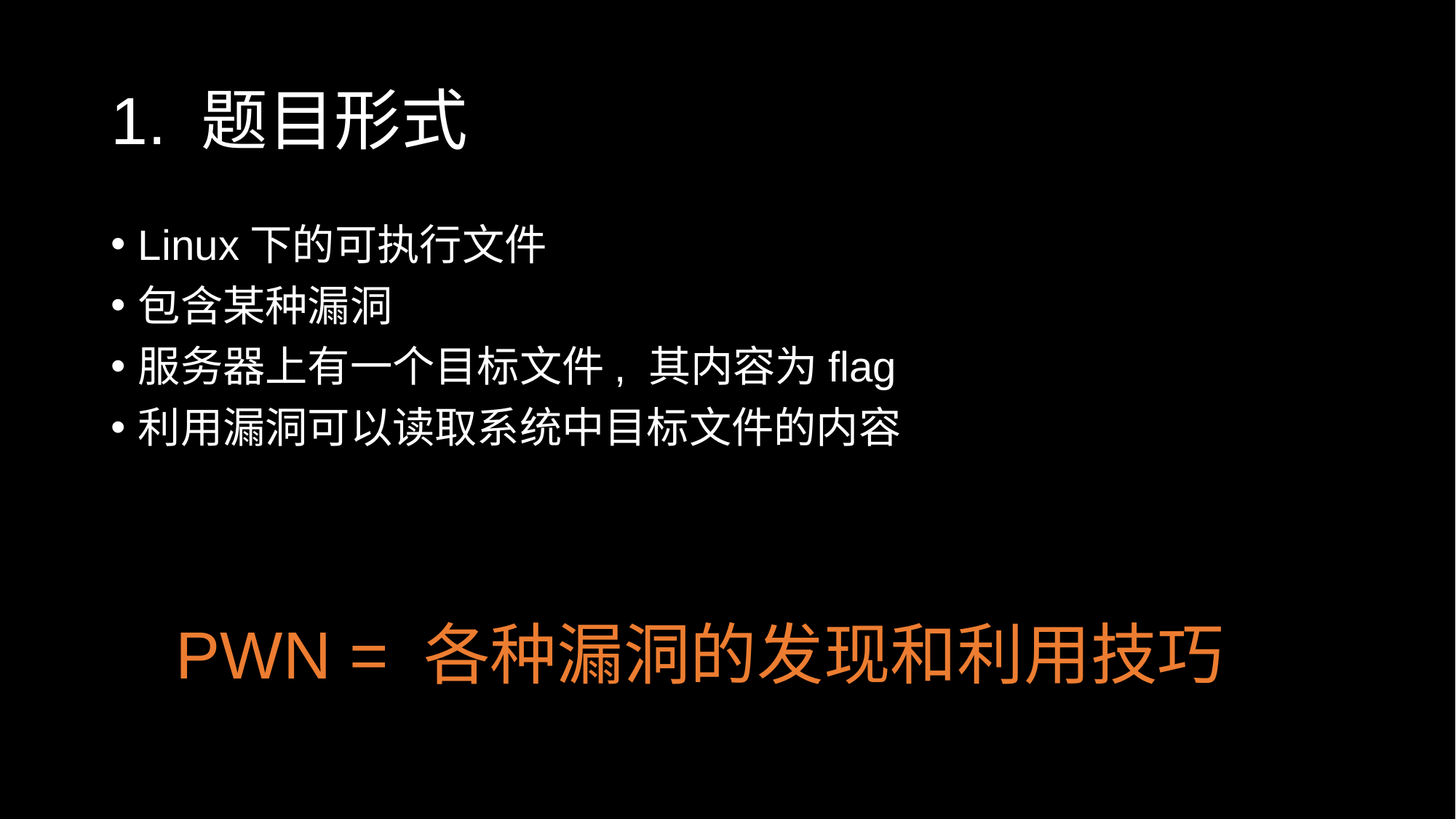

# 1. 题目形式
Linux下的可执行文件
包含某种漏洞
服务器上有一个目标文件, 其内容为flag
利用漏洞可以读取系统中目标文件的内容

PWN = 各种漏洞的发现和利用技巧